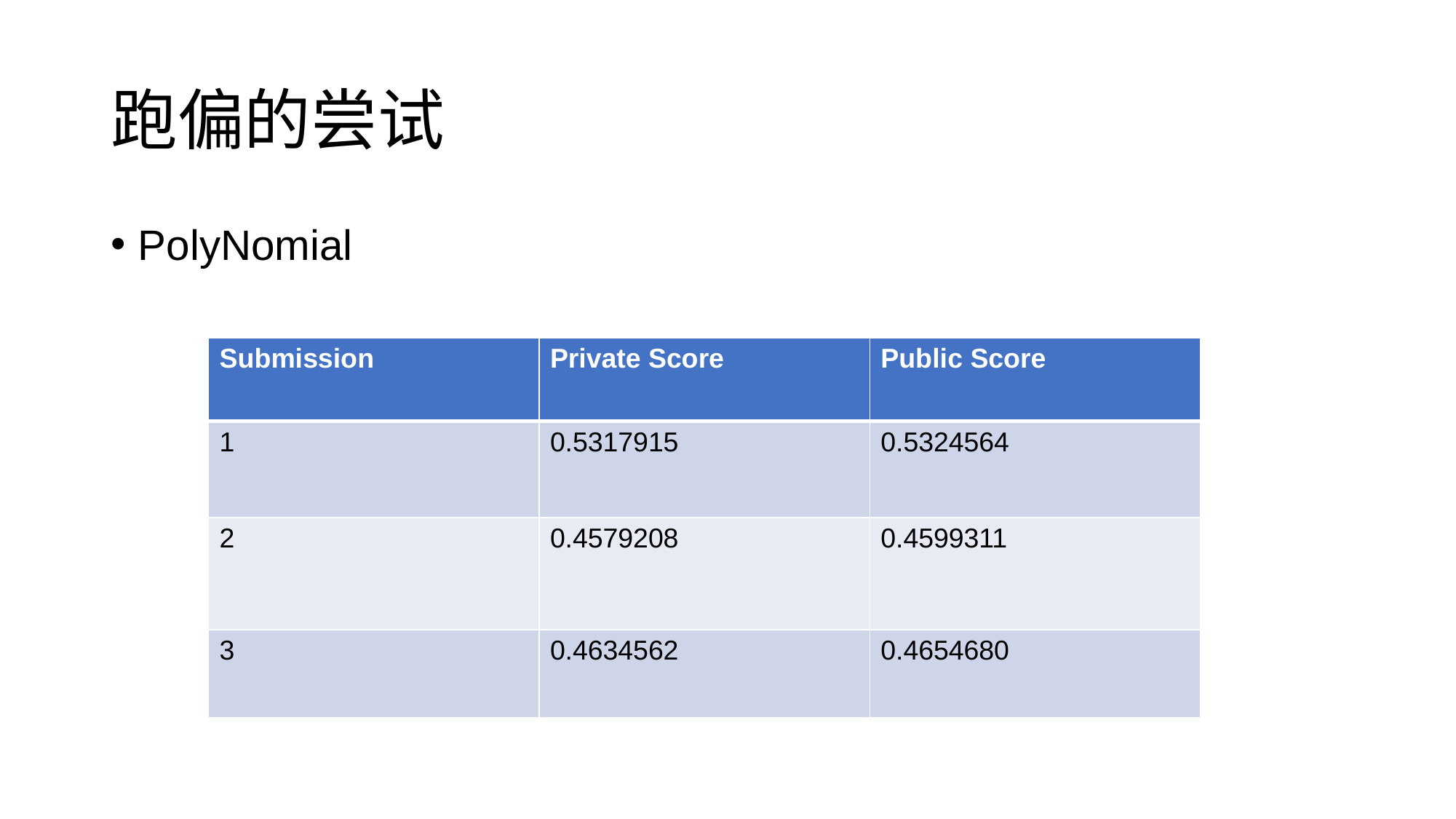

# 跑偏的尝试
PolyNomial

| Submission | Private Score | Public Score |
| --- | --- | --- |
| 1 | 0.5317915 | 0.5324564 |
| 2 | 0.4579208 | 0.4599311 |
| 3 | 0.4634562 | 0.4654680 |